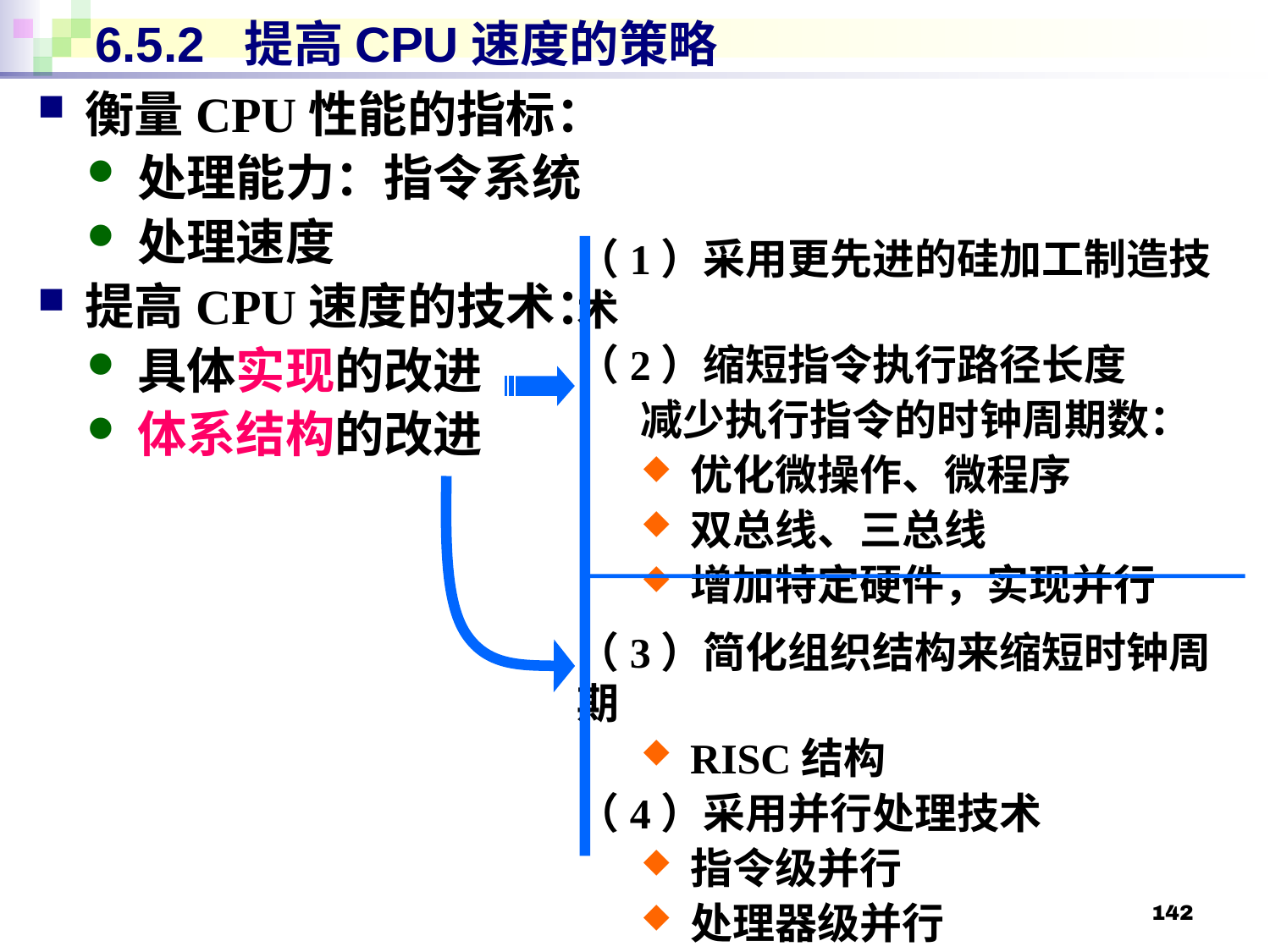

# 6.5.2  提高CPU速度的策略
衡量CPU性能的指标：
处理能力：指令系统
处理速度
提高CPU速度的技术：
具体实现的改进
体系结构的改进
（1）采用更先进的硅加工制造技术
（2）缩短指令执行路径长度
减少执行指令的时钟周期数：
优化微操作、微程序
双总线、三总线
增加特定硬件，实现并行
（3）简化组织结构来缩短时钟周期
RISC结构
（4）采用并行处理技术
指令级并行
处理器级并行

142